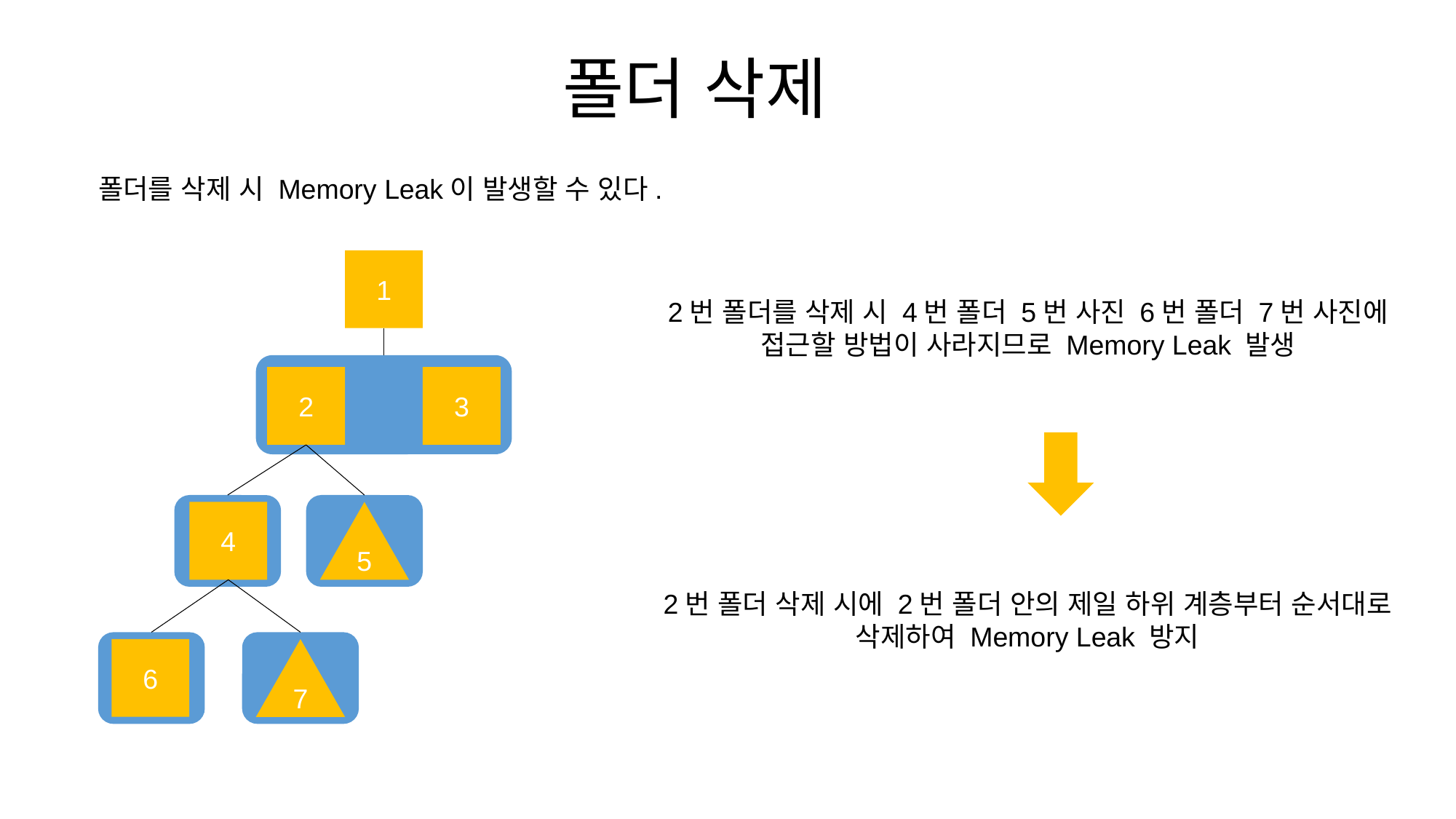

폴더 삭제
폴더를 삭제 시 Memory Leak이 발생할 수 있다.
1
2번 폴더를 삭제 시 4번 폴더 5번 사진 6번 폴더 7번 사진에 접근할 방법이 사라지므로 Memory Leak 발생

2
3

4
5
2번 폴더 삭제 시에 2번 폴더 안의 제일 하위 계층부터 순서대로 삭제하여 Memory Leak 방지

6
7